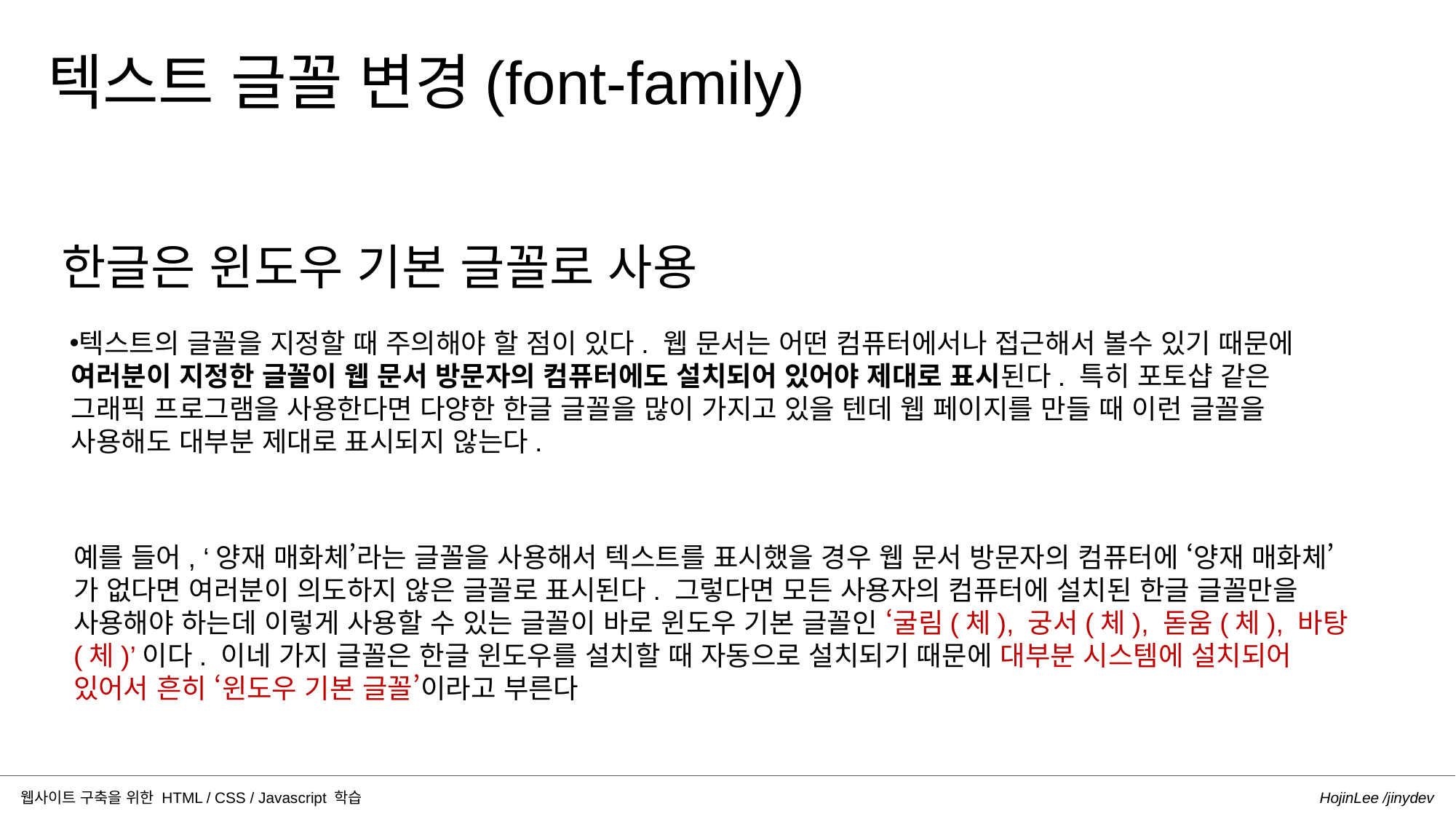

텍스트 글꼴 변경(font-family)
1
한글은 윈도우 기본 글꼴로 사용
텍스트의 글꼴을 지정할 때 주의해야 할 점이 있다. 웹 문서는 어떤 컴퓨터에서나 접근해서 볼수 있기 때문에 여러분이 지정한 글꼴이 웹 문서 방문자의 컴퓨터에도 설치되어 있어야 제대로 표시된다. 특히 포토샵 같은 그래픽 프로그램을 사용한다면 다양한 한글 글꼴을 많이 가지고 있을 텐데 웹 페이지를 만들 때 이런 글꼴을 사용해도 대부분 제대로 표시되지 않는다.
예를 들어, ‘양재 매화체’라는 글꼴을 사용해서 텍스트를 표시했을 경우 웹 문서 방문자의 컴퓨터에 ‘양재 매화체’가 없다면 여러분이 의도하지 않은 글꼴로 표시된다. 그렇다면 모든 사용자의 컴퓨터에 설치된 한글 글꼴만을 사용해야 하는데 이렇게 사용할 수 있는 글꼴이 바로 윈도우 기본 글꼴인 ‘굴림(체), 궁서(체), 돋움(체), 바탕(체)’이다. 이네 가지 글꼴은 한글 윈도우를 설치할 때 자동으로 설치되기 때문에 대부분 시스템에 설치되어 있어서 흔히 ‘윈도우 기본 글꼴’이라고 부른다
HojinLee /jinydev
웹사이트 구축을 위한 HTML / CSS / Javascript 학습